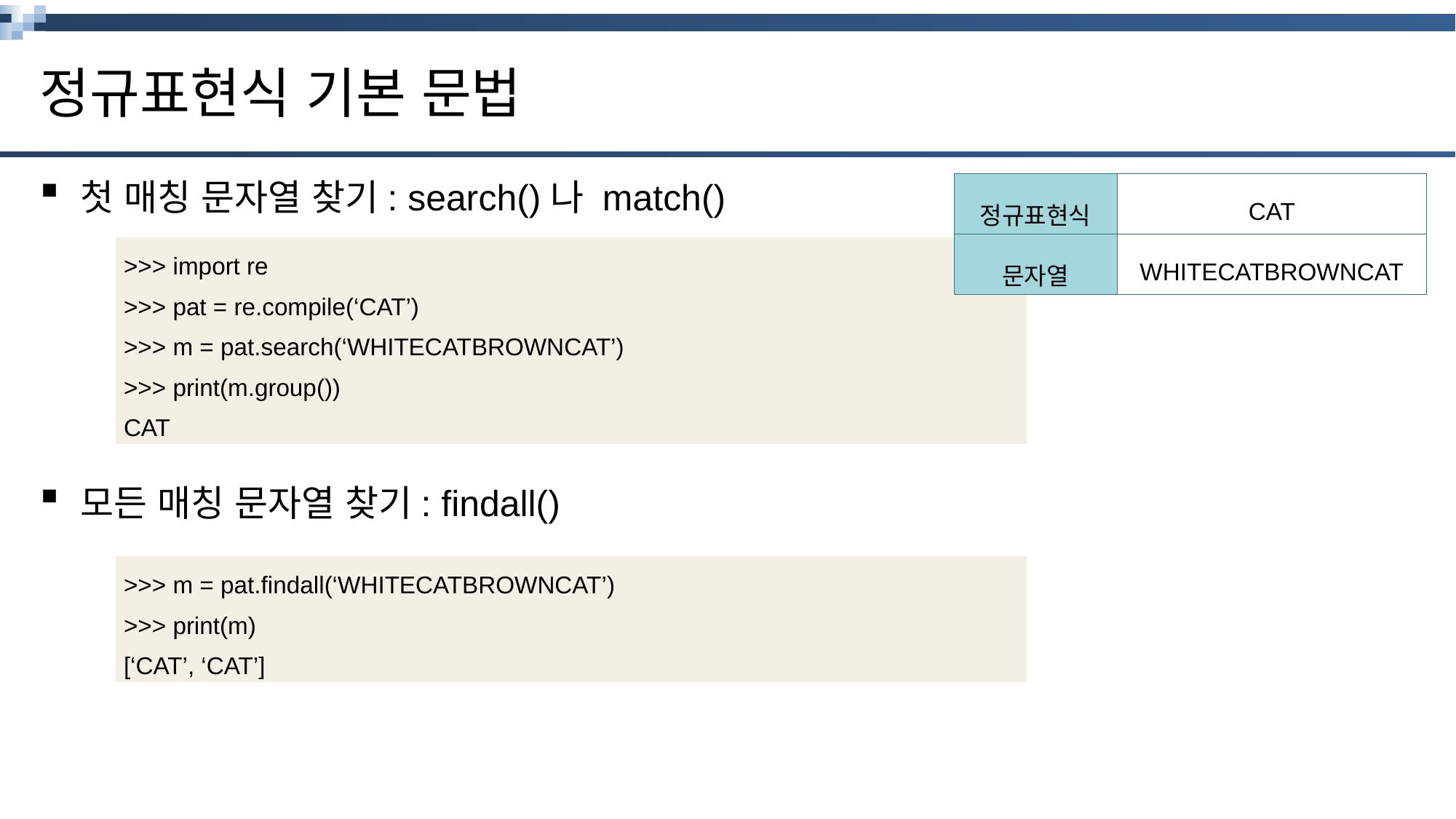

# 정규표현식 기본 문법
첫 매칭 문자열 찾기: search()나 match()

모든 매칭 문자열 찾기: findall()
| 정규표현식 | CAT |
| --- | --- |
| 문자열 | WHITECATBROWNCAT |
| >>> import re >>> pat = re.compile(‘CAT’) >>> m = pat.search(‘WHITECATBROWNCAT’) >>> print(m.group()) CAT |
| --- |
| >>> m = pat.findall(‘WHITECATBROWNCAT’) >>> print(m) [‘CAT’, ‘CAT’] |
| --- |